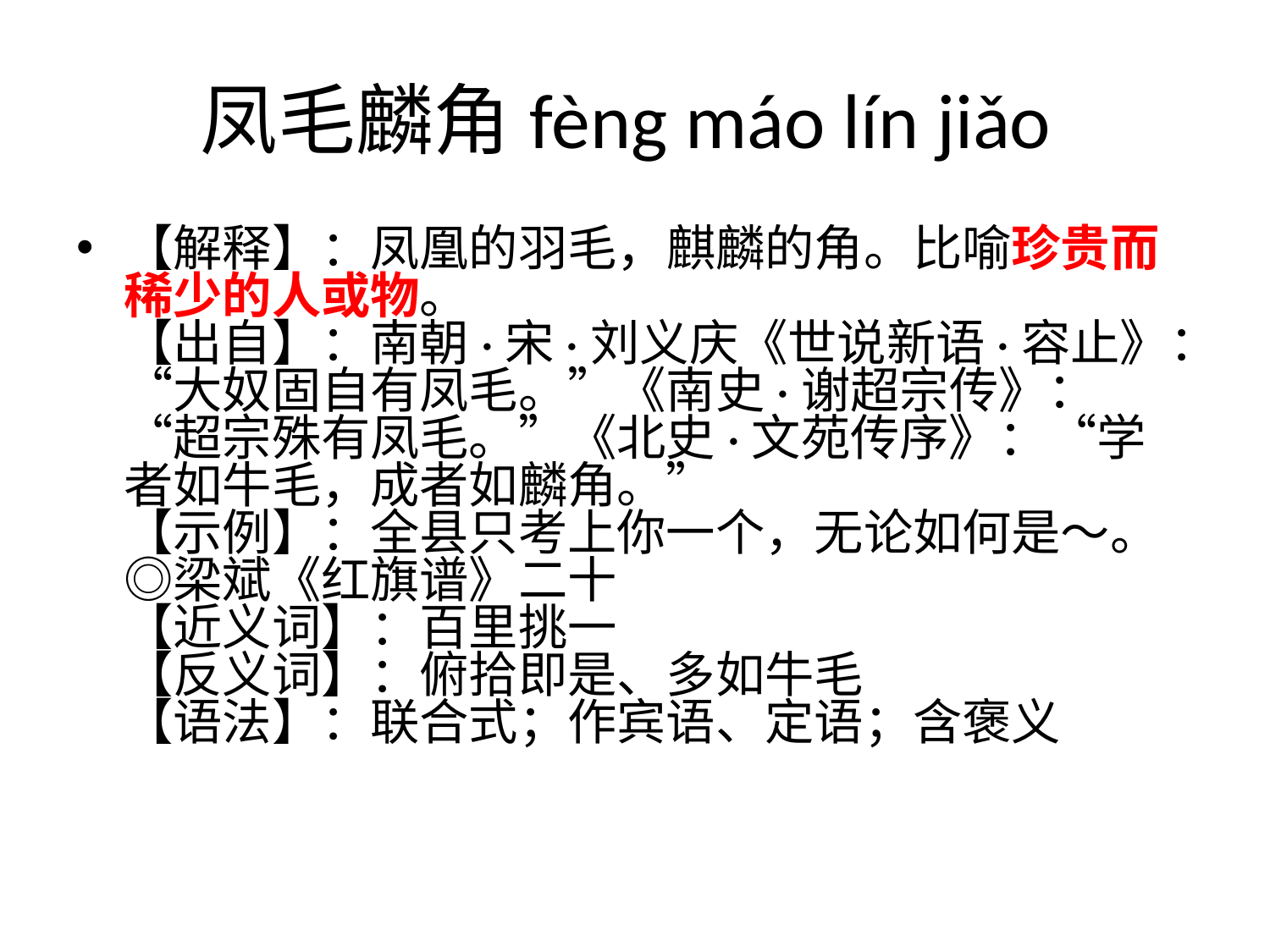

# 凤毛麟角fèng máo lín jiǎo
【解释】：凤凰的羽毛，麒麟的角。比喻珍贵而稀少的人或物。
【出自】：南朝·宋·刘义庆《世说新语·容止》：“大奴固自有凤毛。”《南史·谢超宗传》：“超宗殊有凤毛。”《北史·文苑传序》：“学者如牛毛，成者如麟角。”
【示例】：全县只考上你一个，无论如何是～。 ◎梁斌《红旗谱》二十
【近义词】：百里挑一
【反义词】：俯拾即是、多如牛毛
【语法】：联合式；作宾语、定语；含褒义